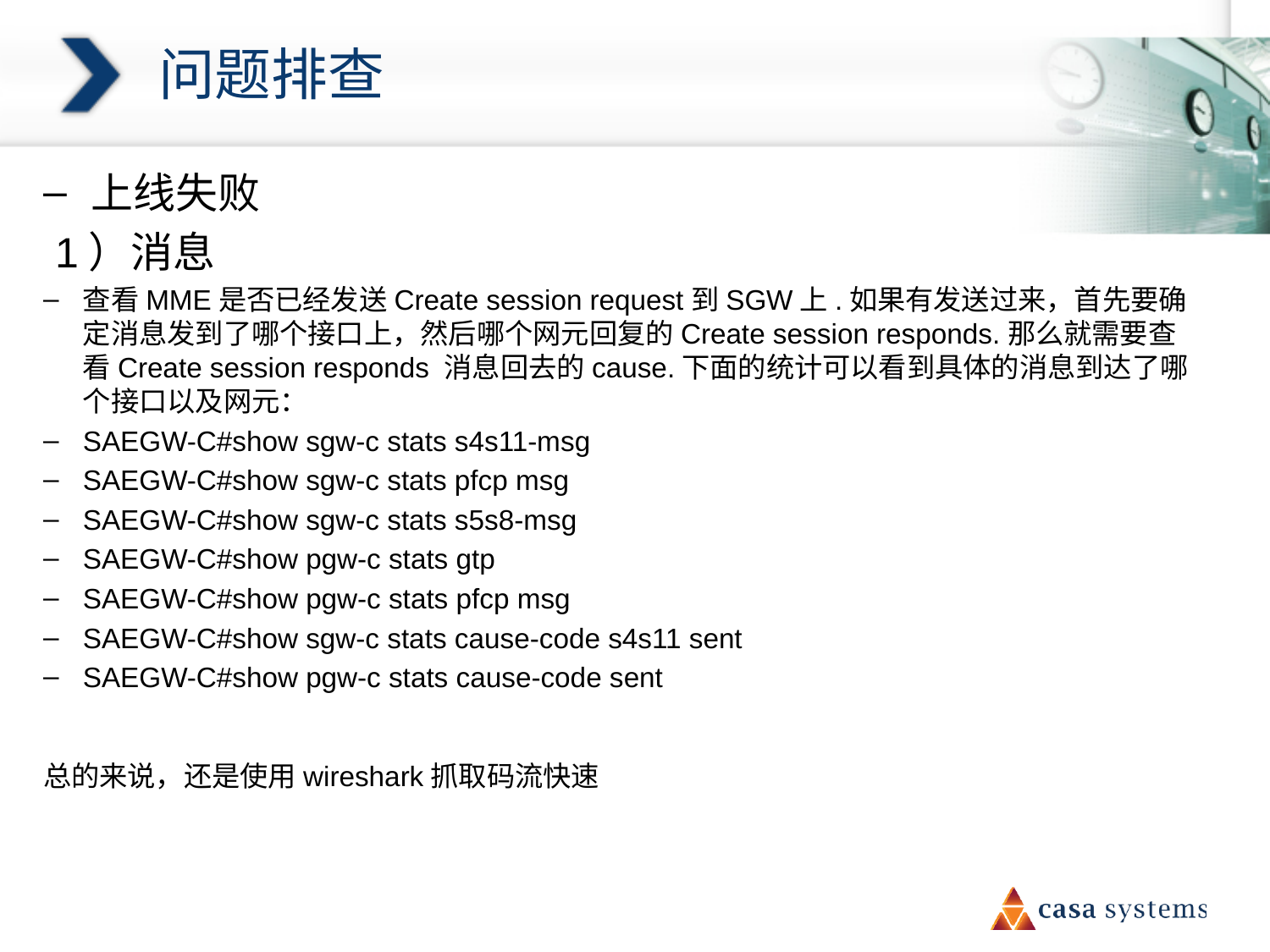

# 问题排查
上线失败
 1）消息
查看MME是否已经发送Create session request到SGW上.如果有发送过来，首先要确定消息发到了哪个接口上，然后哪个网元回复的Create session responds.那么就需要查看Create session responds 消息回去的cause.下面的统计可以看到具体的消息到达了哪个接口以及网元：
SAEGW-C#show sgw-c stats s4s11-msg
SAEGW-C#show sgw-c stats pfcp msg
SAEGW-C#show sgw-c stats s5s8-msg
SAEGW-C#show pgw-c stats gtp
SAEGW-C#show pgw-c stats pfcp msg
SAEGW-C#show sgw-c stats cause-code s4s11 sent
SAEGW-C#show pgw-c stats cause-code sent

总的来说，还是使用wireshark抓取码流快速